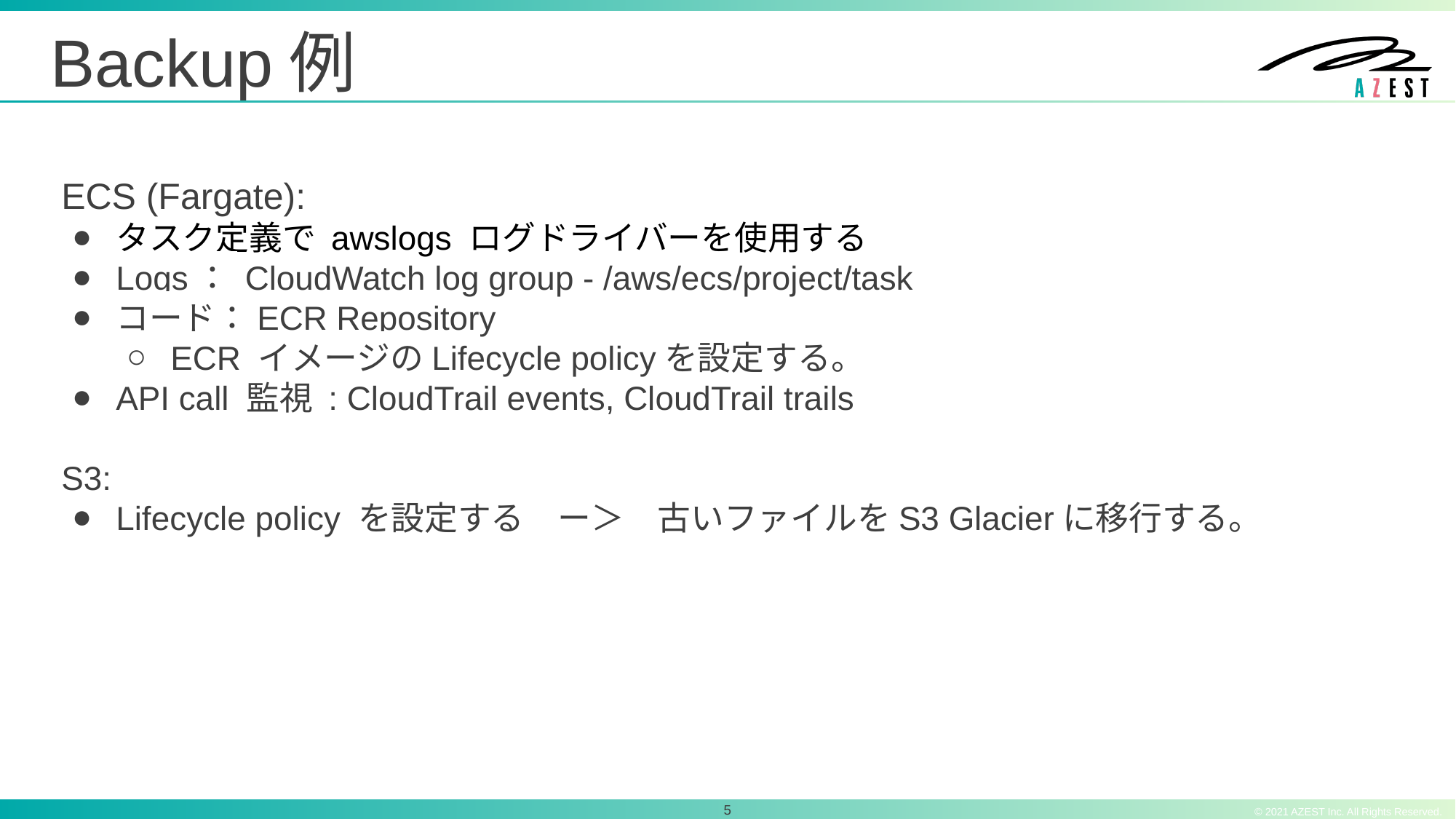

# Backup例
ECS (Fargate):
タスク定義で awslogs ログドライバーを使用する
Logs： CloudWatch log group - /aws/ecs/project/task
コード：ECR Repository
ECR イメージのLifecycle policyを設定する。
API call 監視 : CloudTrail events, CloudTrail trails

S3:
Lifecycle policy を設定する　ー＞　古いファイルをS3 Glacierに移行する。

5